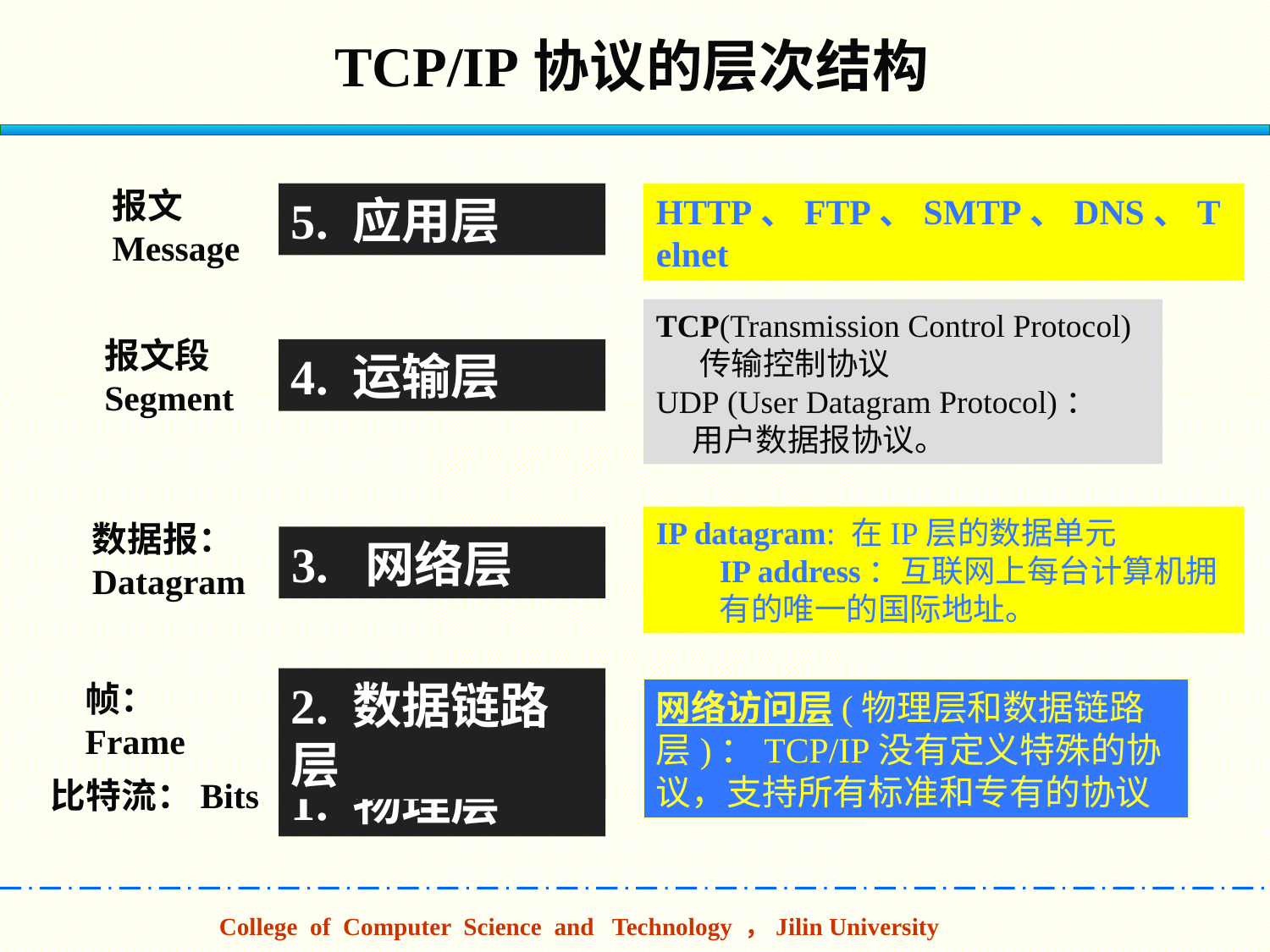

TCP/IP协议的层次结构
报文
Message
5. 应用层
HTTP、FTP、SMTP、DNS、Telnet
TCP(Transmission Control Protocol)
     传输控制协议
UDP (User Datagram Protocol)：
    用户数据报协议。
报文段
Segment
4. 运输层
IP datagram: 在IP层的数据单元
IP address：互联网上每台计算机拥有的唯一的国际地址。
数据报：Datagram
3.  网络层
2. 数据链路层
帧：Frame
网络访问层(物理层和数据链路层)：TCP/IP没有定义特殊的协议，支持所有标准和专有的协议
1. 物理层
比特流：Bits